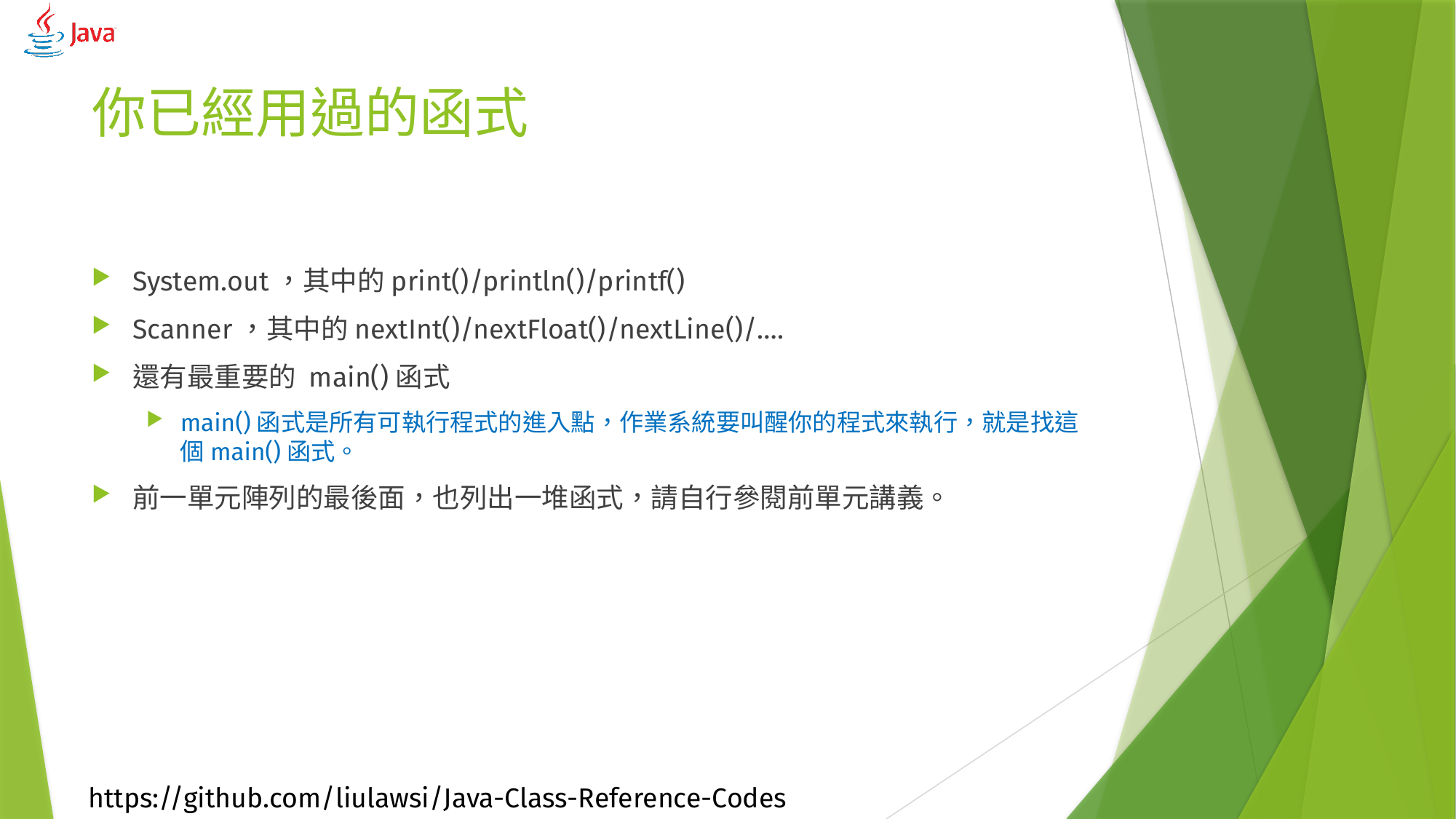

# 你已經用過的函式
System.out，其中的print()/println()/printf()
Scanner，其中的nextInt()/nextFloat()/nextLine()/….
還有最重要的 main()函式
main()函式是所有可執行程式的進入點，作業系統要叫醒你的程式來執行，就是找這個main()函式。
前一單元陣列的最後面，也列出一堆函式，請自行參閱前單元講義。